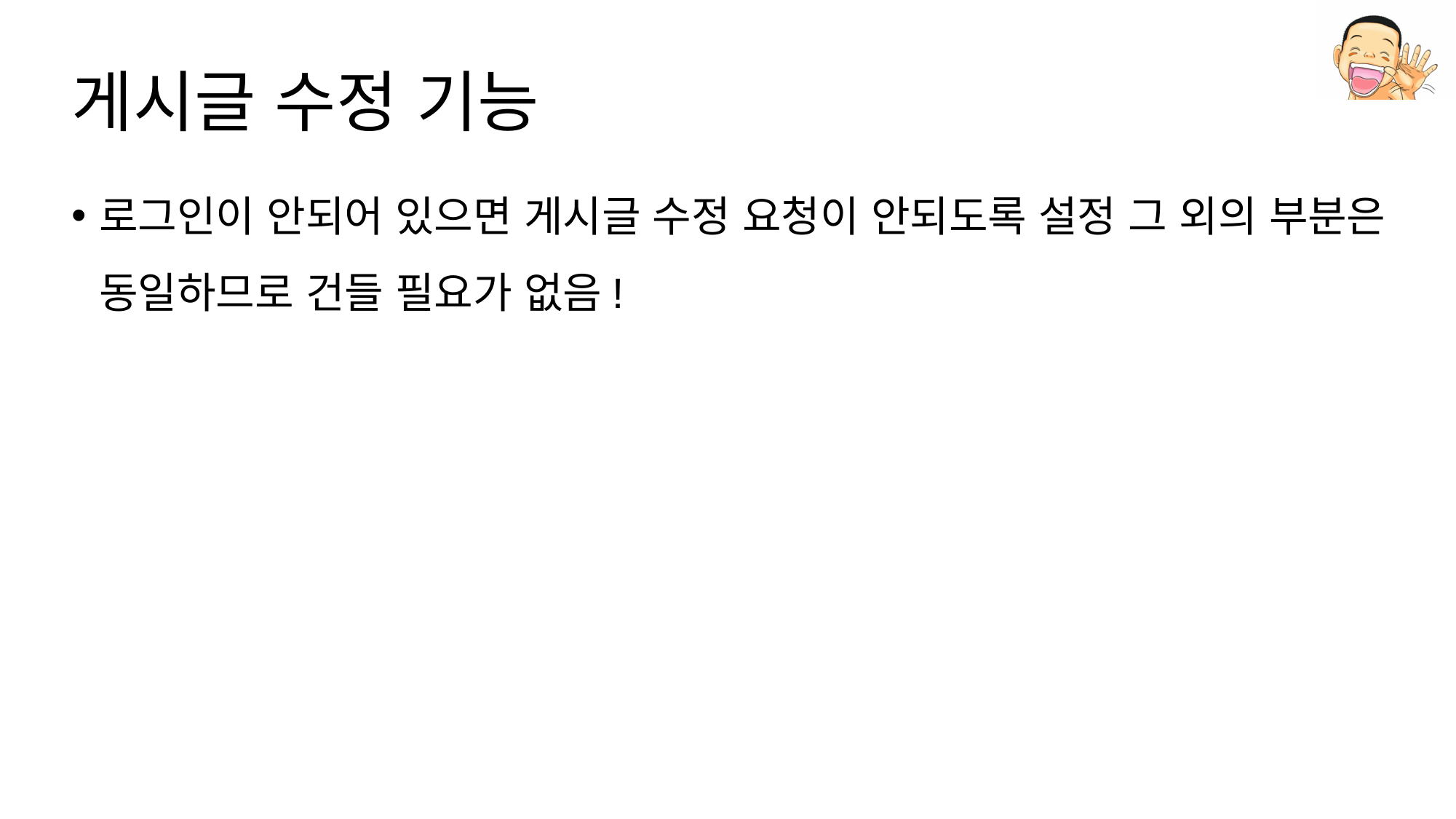

# 게시글 수정 기능
로그인이 안되어 있으면 게시글 수정 요청이 안되도록 설정 그 외의 부분은 동일하므로 건들 필요가 없음!